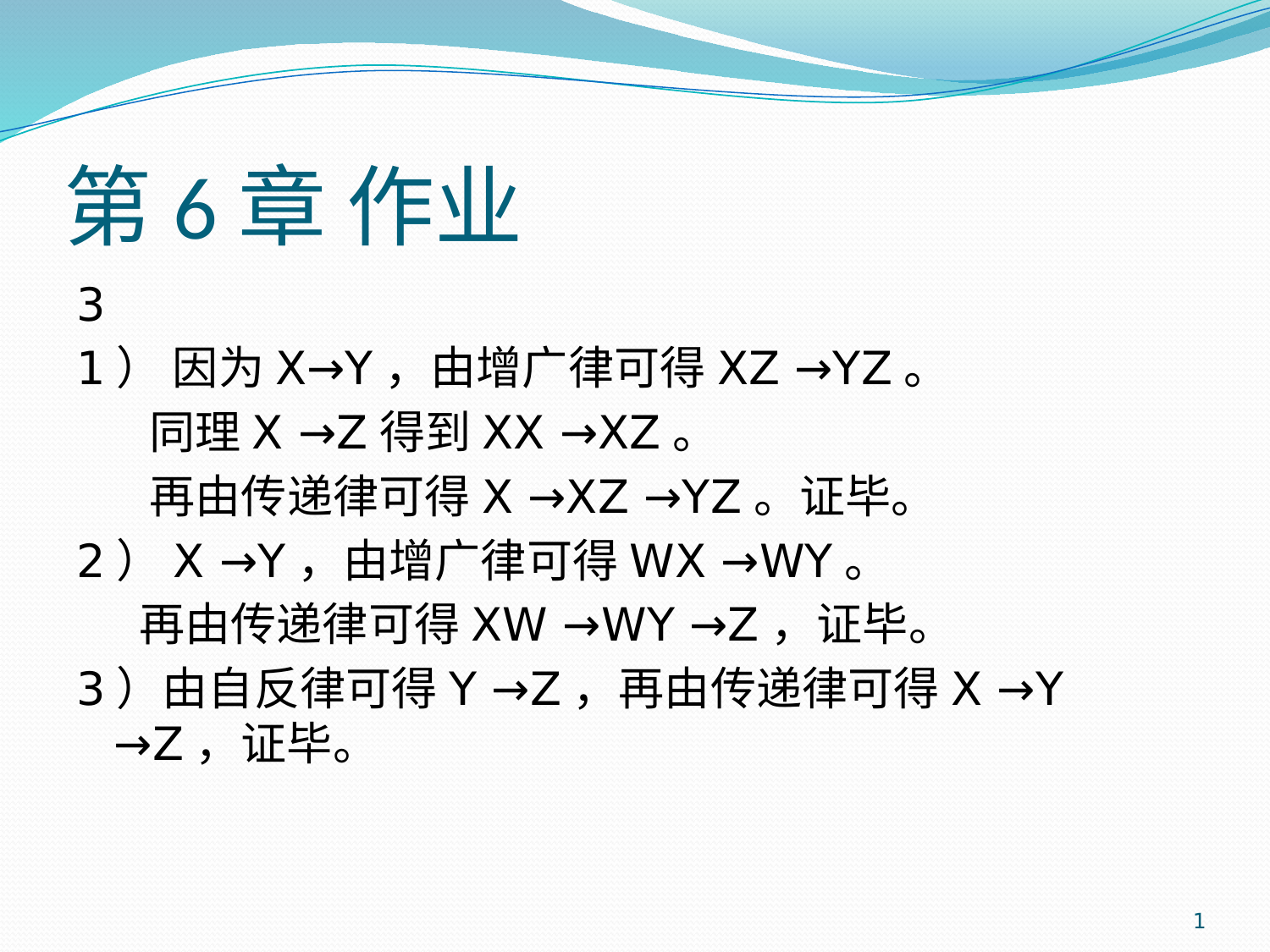

# 第6章 作业
3
1） 因为X→Y，由增广律可得XZ →YZ。
      同理X →Z得到XX →XZ。
      再由传递律可得X →XZ →YZ。证毕。
2）X →Y，由增广律可得WX →WY。
     再由传递律可得XW →WY →Z，证毕。
3）由自反律可得Y →Z，再由传递律可得X →Y →Z，证毕。
1